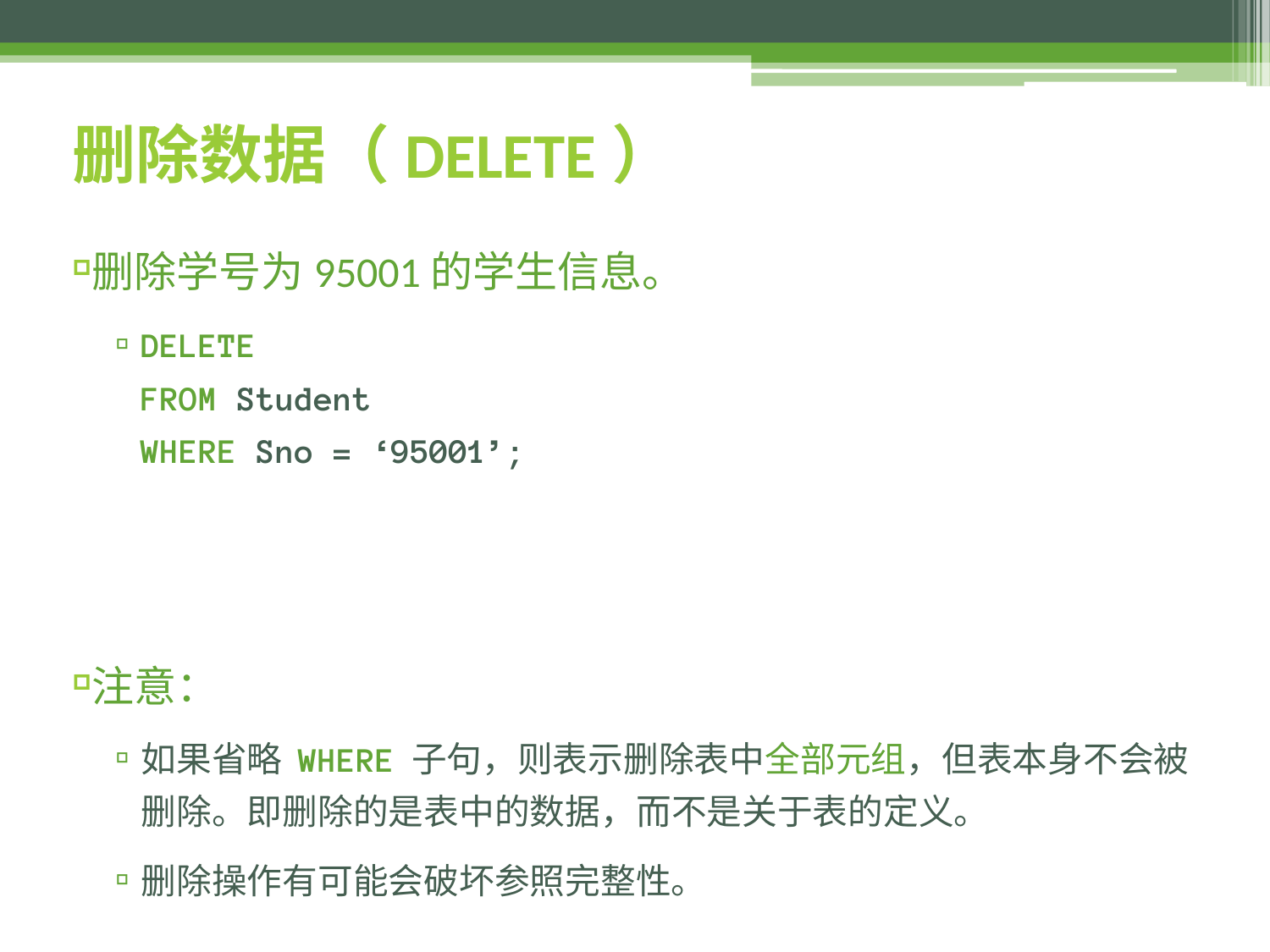

# 删除数据（DELETE）
删除学号为95001的学生信息。
DELETE
FROM Student
WHERE Sno = ‘95001’;

注意：
如果省略 WHERE 子句，则表示删除表中全部元组，但表本身不会被删除。即删除的是表中的数据，而不是关于表的定义。
删除操作有可能会破坏参照完整性。